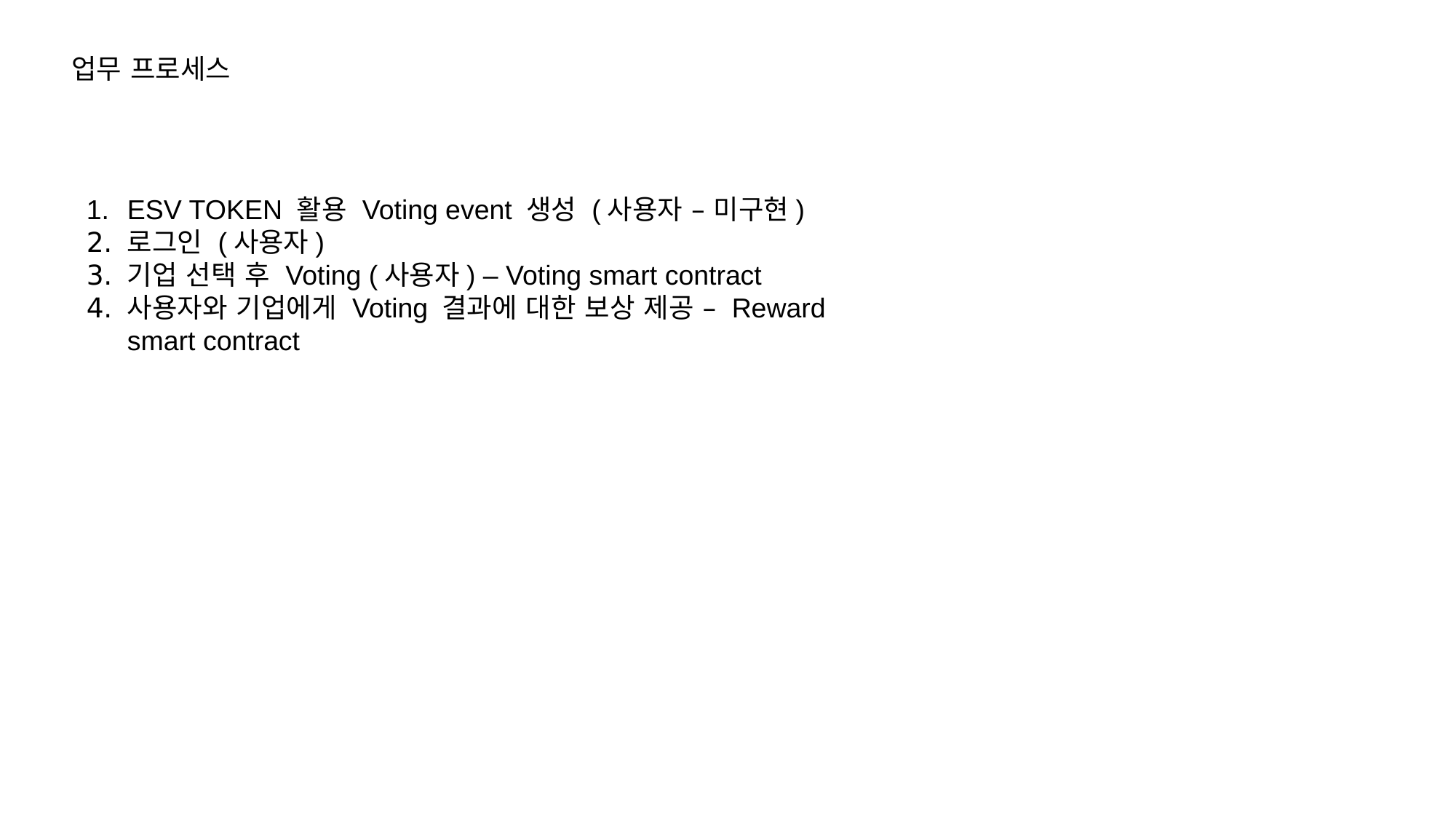

업무 프로세스

ESV TOKEN 활용 Voting event 생성 (사용자 – 미구현)
로그인 (사용자)
기업 선택 후 Voting (사용자) – Voting smart contract
사용자와 기업에게 Voting 결과에 대한 보상 제공 – Reward smart contract